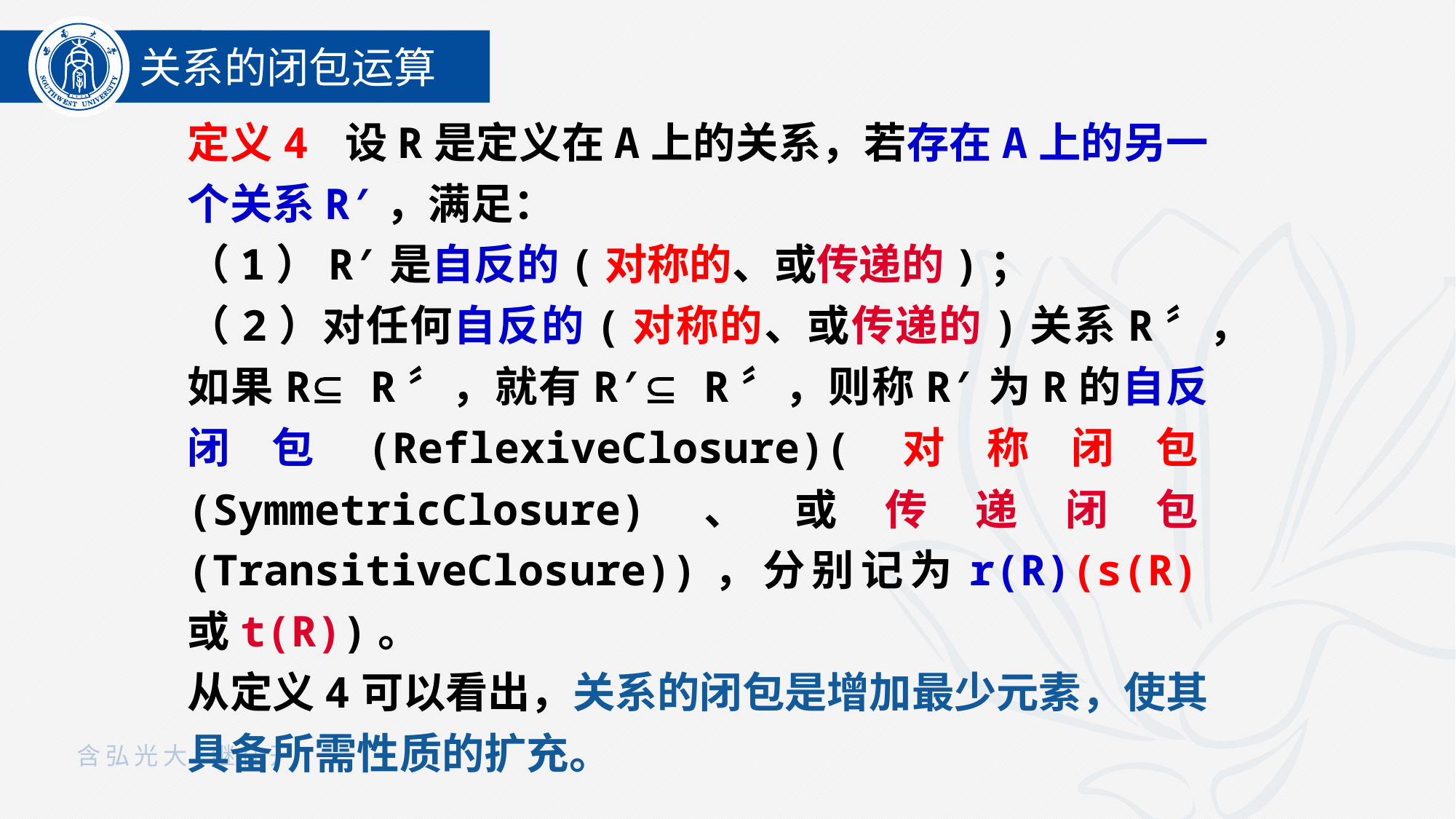

关系的闭包运算
定义4 设R是定义在A上的关系，若存在A上的另一个关系R′，满足：
（1）R′是自反的(对称的、或传递的)；
（2）对任何自反的(对称的、或传递的)关系R〞，如果R⊆ R〞，就有R′⊆ R〞，则称R′为R的自反闭包(ReflexiveClosure)(对称闭包(SymmetricClosure)、或传递闭包(TransitiveClosure))，分别记为r(R)(s(R)或t(R))。
从定义4可以看出，关系的闭包是增加最少元素，使其具备所需性质的扩充。